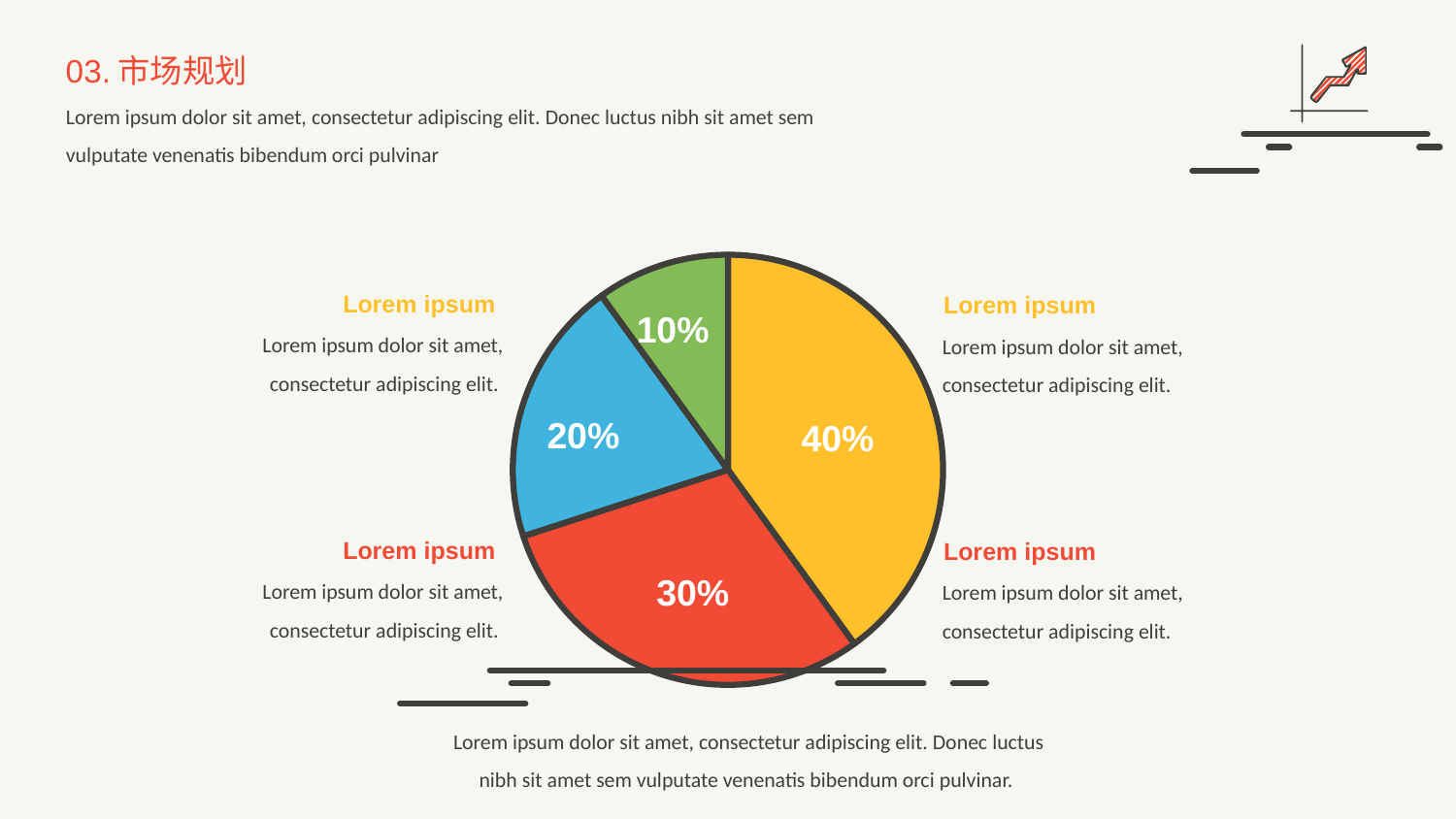

03.市场规划

Lorem ipsum dolor sit amet, consectetur adipiscing elit. Donec luctus nibh sit amet sem vulputate venenatis bibendum orci pulvinar

### Chart

| Category | 销售额 |
|---|---|
| 第一季度 | 4.0 |
| 第二季度 | 3.0 |
| 第三季度 | 2.0 |
| 第四季度 | 1.0 |
Lorem ipsum
Lorem ipsum
10%
Lorem ipsum dolor sit amet, consectetur adipiscing elit.
Lorem ipsum dolor sit amet, consectetur adipiscing elit.
20%
40%
Lorem ipsum
Lorem ipsum
Lorem ipsum dolor sit amet, consectetur adipiscing elit.
Lorem ipsum dolor sit amet, consectetur adipiscing elit.
30%
Lorem ipsum dolor sit amet, consectetur adipiscing elit. Donec luctus nibh sit amet sem vulputate venenatis bibendum orci pulvinar.